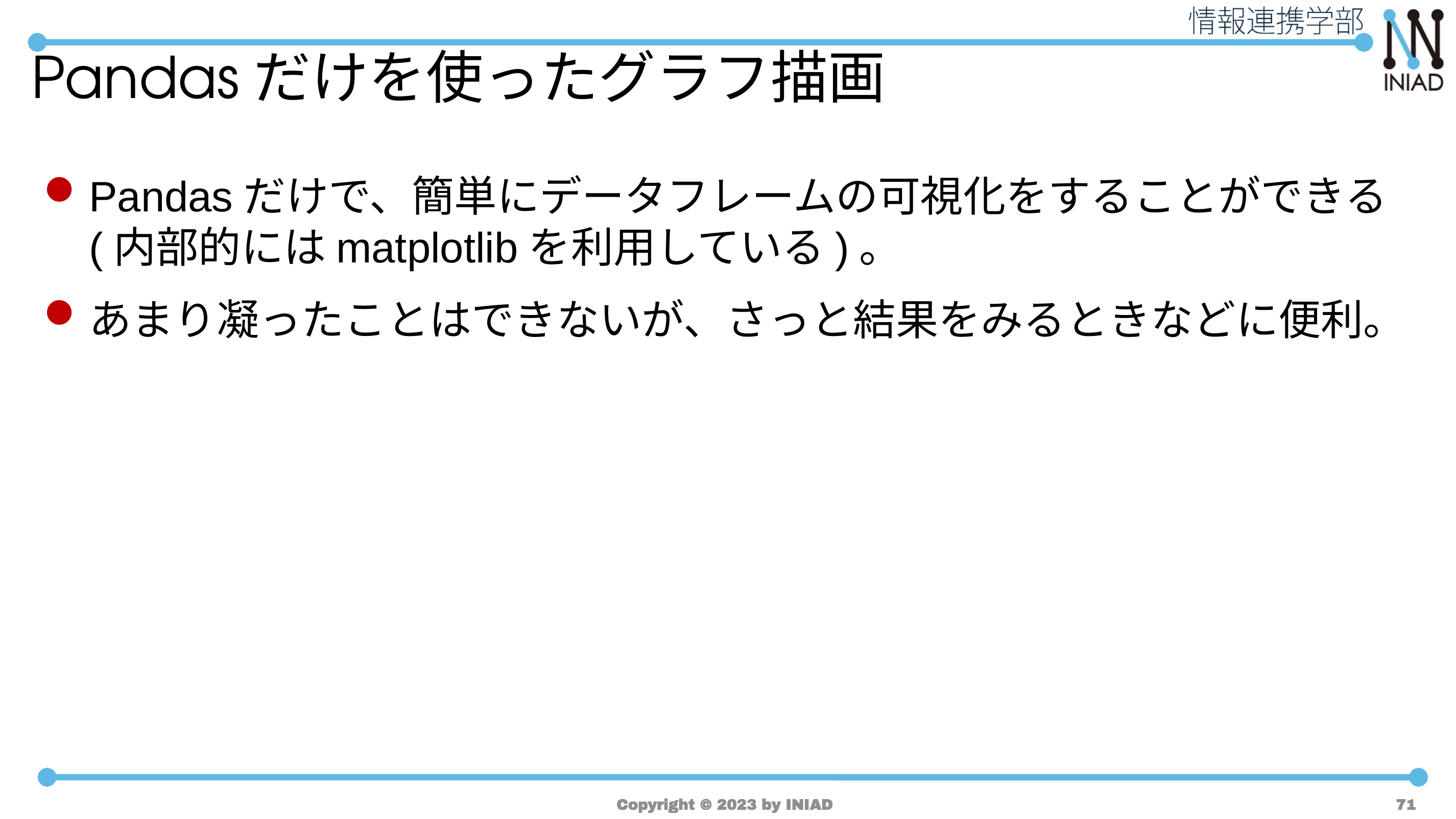

# Pandasだけを使ったグラフ描画
Pandasだけで、簡単にデータフレームの可視化をすることができる (内部的にはmatplotlibを利用している)。
あまり凝ったことはできないが、さっと結果をみるときなどに便利。
Copyright © 2023 by INIAD
71